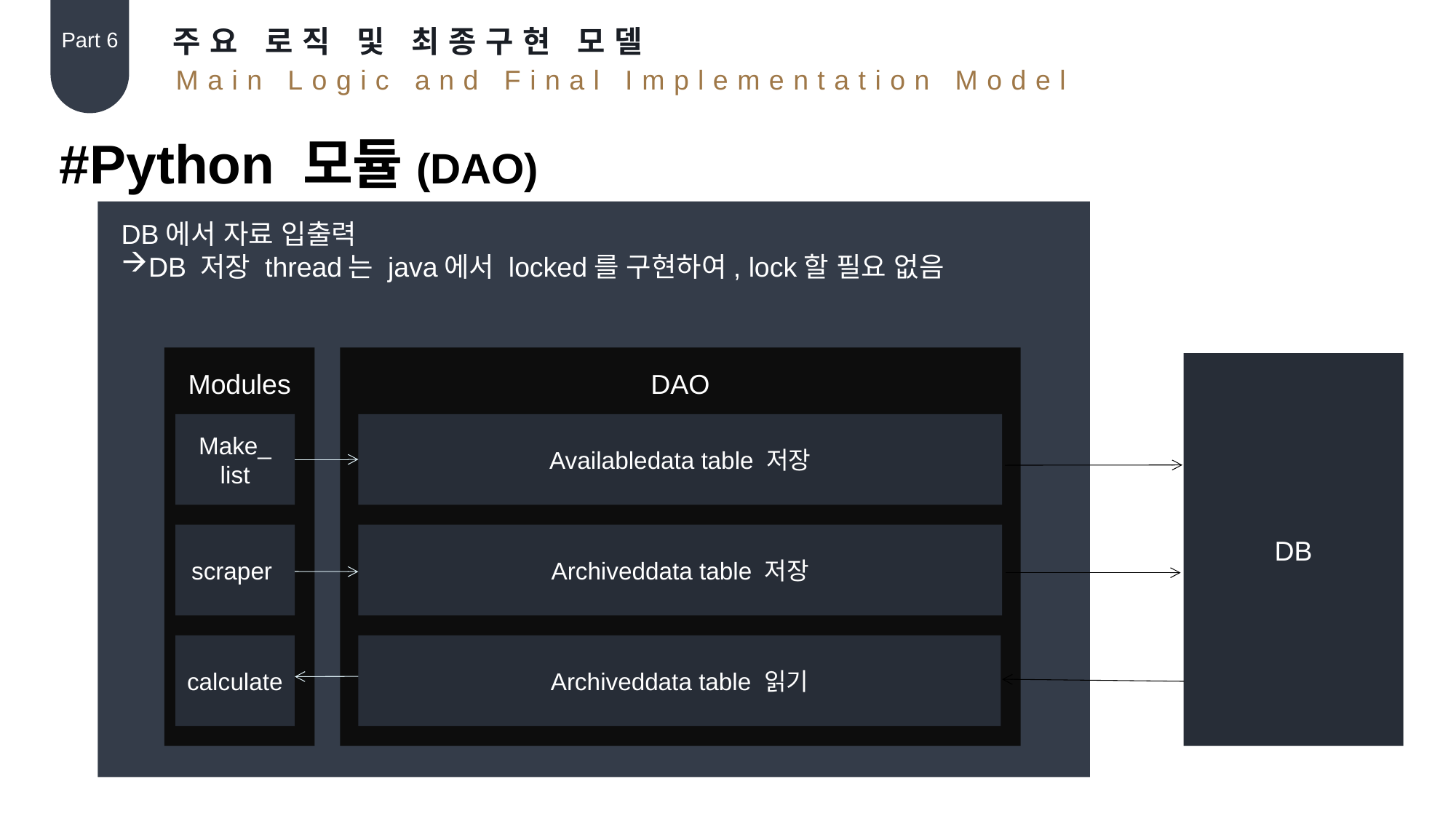

주요 로직 및 최종구현 모델
Part 6
Main Logic and Final Implementation Model
#Python 모듈(DAO)

DB에서 자료 입출력
DB 저장 thread는 java에서 locked를 구현하여, lock할 필요 없음

Modules

DAO

DB
Make_
list
Availabledata table 저장
scraper
Archiveddata table 저장
calculate
Archiveddata table 읽기